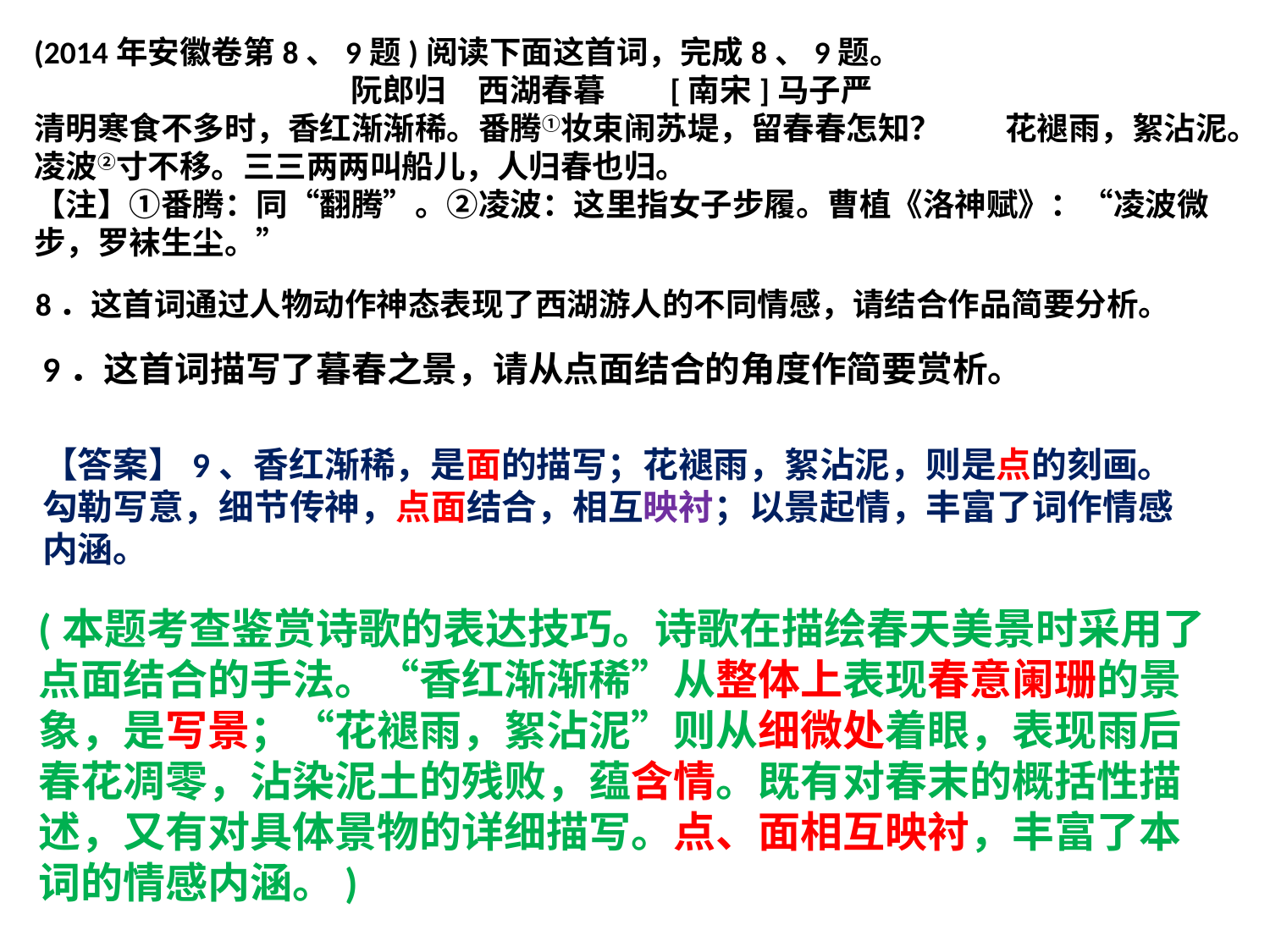

(2014年安徽卷第8、9题)阅读下面这首词，完成8、9题。
                                           阮郎归　西湖春暮        [南宋]马子严
清明寒食不多时，香红渐渐稀。番腾①妆束闹苏堤，留春春怎知？　　花褪雨，絮沾泥。凌波②寸不移。三三两两叫船儿，人归春也归。
【注】①番腾：同“翻腾”。②凌波：这里指女子步履。曹植《洛神赋》：“凌波微步，罗袜生尘。”
8．这首词通过人物动作神态表现了西湖游人的不同情感，请结合作品简要分析。
9．这首词描写了暮春之景，请从点面结合的角度作简要赏析。
【答案】9、香红渐稀，是面的描写；花褪雨，絮沾泥，则是点的刻画。勾勒写意，细节传神，点面结合，相互映衬；以景起情，丰富了词作情感内涵。
(本题考查鉴赏诗歌的表达技巧。诗歌在描绘春天美景时采用了点面结合的手法。“香红渐渐稀”从整体上表现春意阑珊的景象，是写景；“花褪雨，絮沾泥”则从细微处着眼，表现雨后春花凋零，沾染泥土的残败，蕴含情。既有对春末的概括性描述，又有对具体景物的详细描写。点、面相互映衬，丰富了本词的情感内涵。)